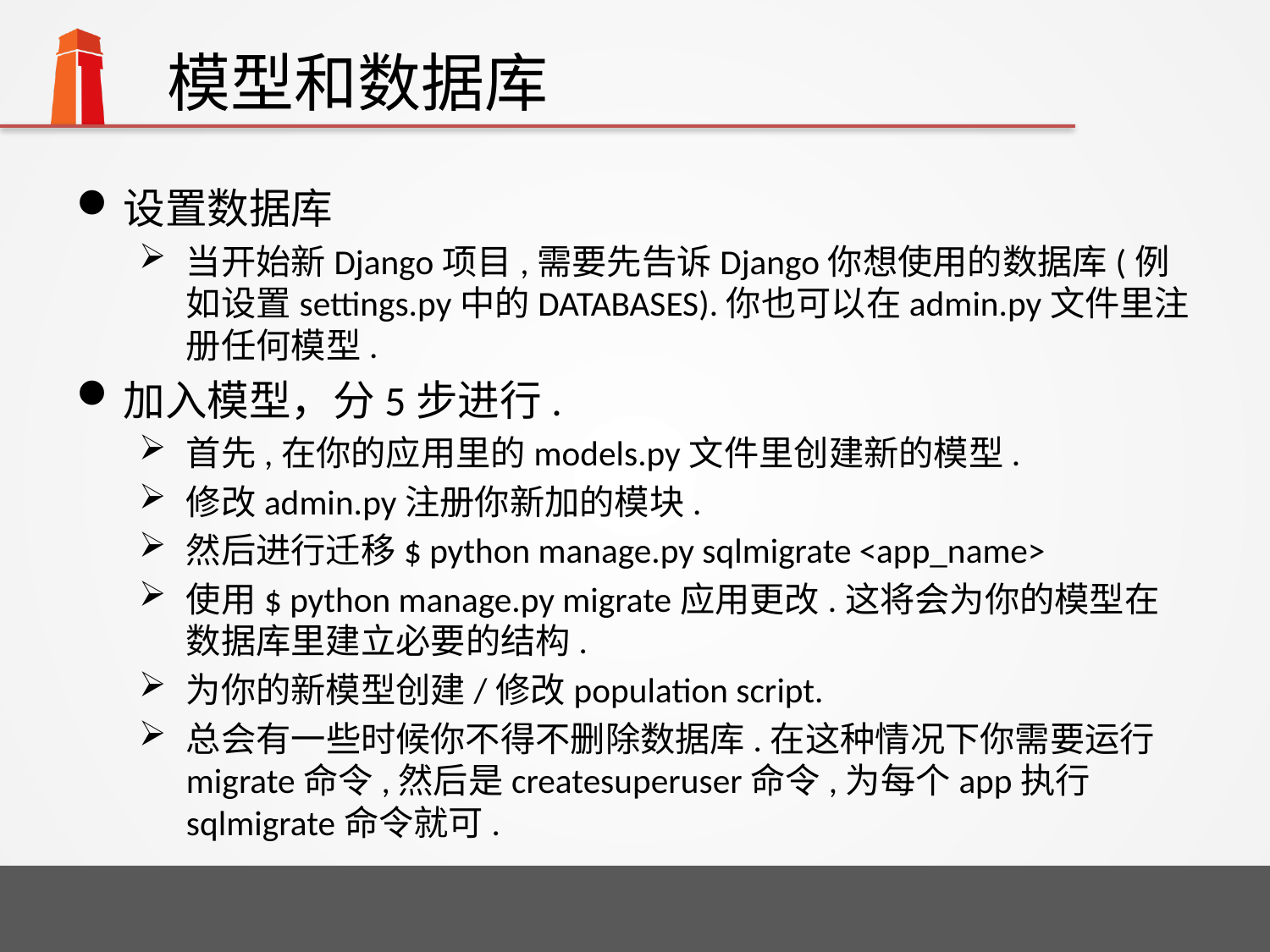

# 模型和数据库
设置数据库
当开始新Django项目,需要先告诉Django你想使用的数据库(例如设置settings.py中的DATABASES).你也可以在admin.py文件里注册任何模型.
加入模型，分5步进行.
首先,在你的应用里的models.py文件里创建新的模型.
修改admin.py注册你新加的模块.
然后进行迁移$ python manage.py sqlmigrate <app_name>
使用$ python manage.py migrate应用更改.这将会为你的模型在数据库里建立必要的结构.
为你的新模型创建/修改population script.
总会有一些时候你不得不删除数据库.在这种情况下你需要运行migrate命令,然后是createsuperuser命令,为每个app执行sqlmigrate命令就可.